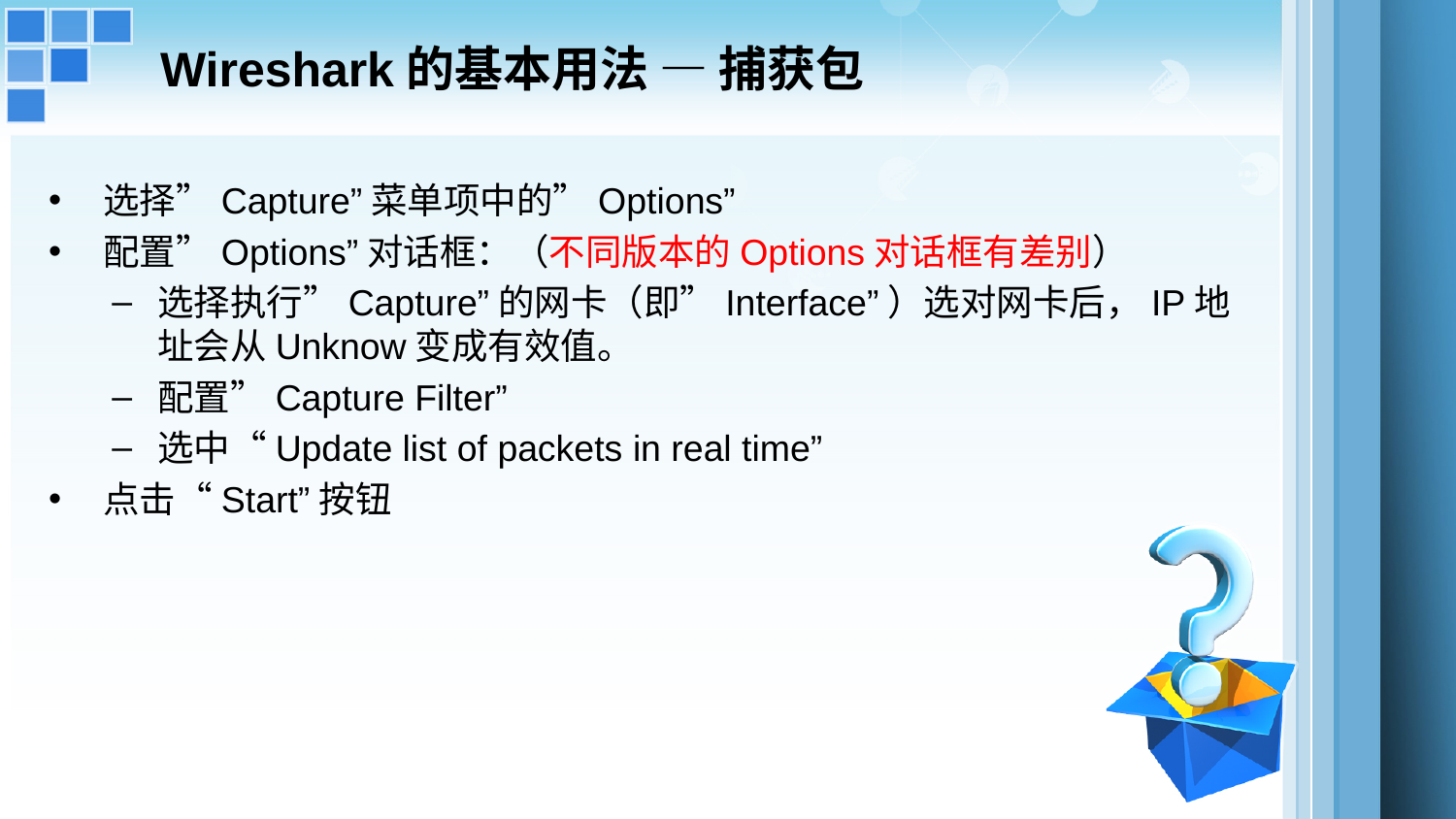

# Wireshark的基本用法 — 捕获包
选择”Capture”菜单项中的”Options”
配置”Options”对话框：（不同版本的Options对话框有差别）
选择执行”Capture”的网卡（即”Interface”）选对网卡后，IP地址会从Unknow变成有效值。
配置”Capture Filter”
选中“Update list of packets in real time”
点击“Start”按钮